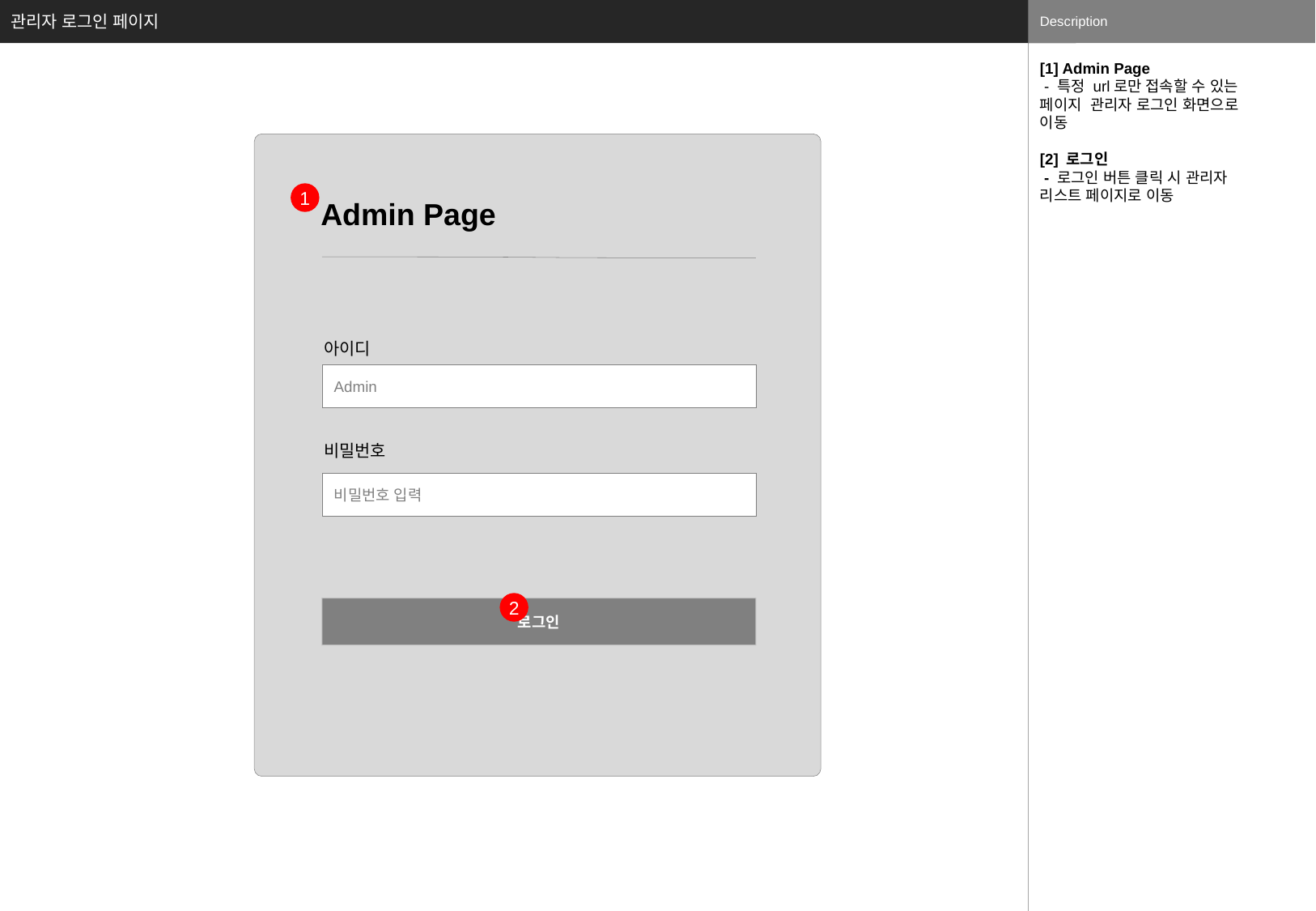

설명
관리자 로그인 페이지
관리자 로그인 페이지
Description

[1] Admin Page
 - 특정 url로만 접속할 수 있는 페이지  관리자 로그인 화면으로 이동

[2] 로그인
 - 로그인 버튼 클릭 시 관리자 리스트 페이지로 이동

1
Admin Page
아이디
Admin
비밀번호
비밀번호 입력
2
로그인